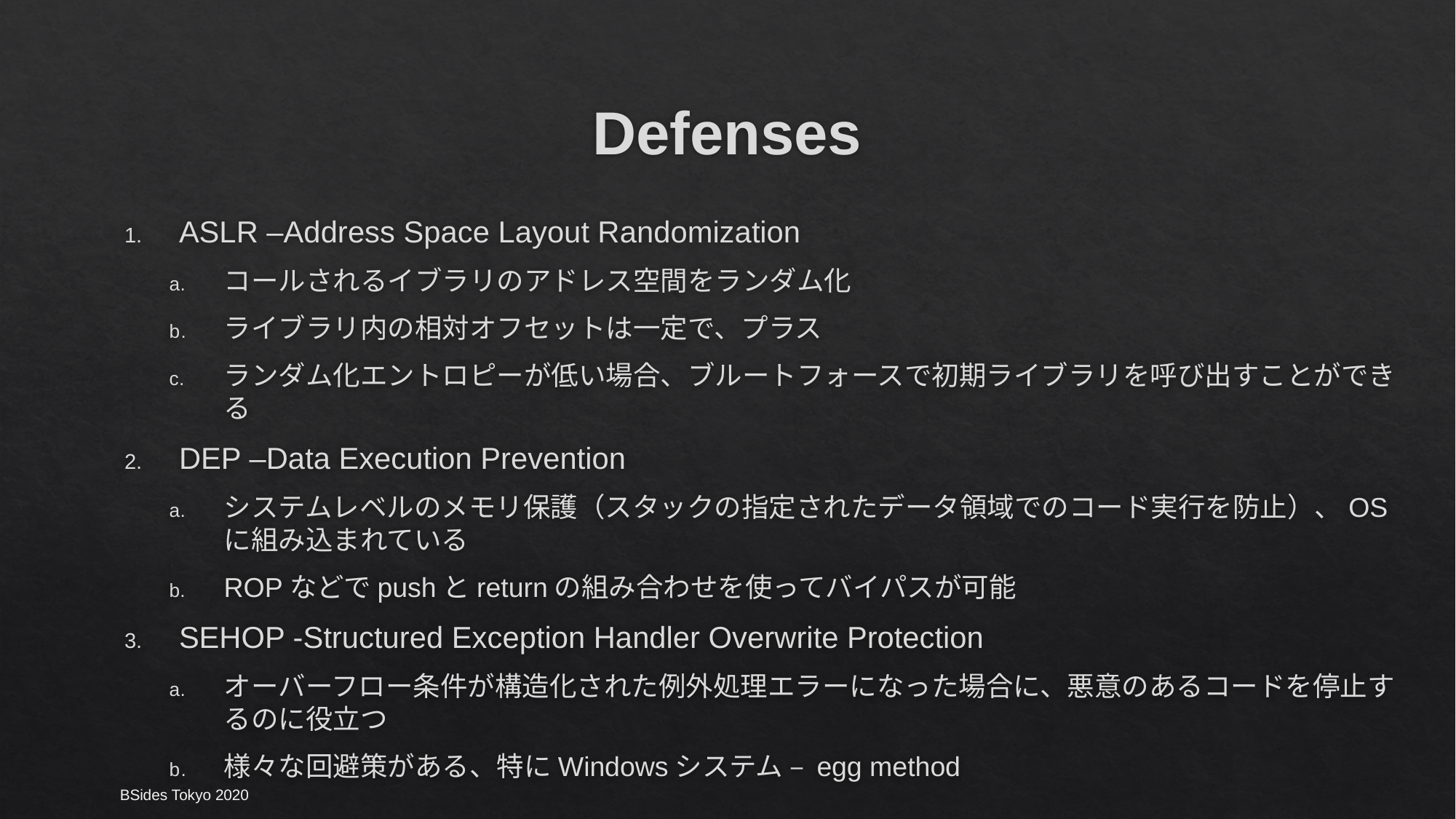

# Defenses
ASLR –Address Space Layout Randomization
コールされるイブラリのアドレス空間をランダム化
ライブラリ内の相対オフセットは一定で、プラス
ランダム化エントロピーが低い場合、ブルートフォースで初期ライブラリを呼び出すことができる
DEP –Data Execution Prevention
システムレベルのメモリ保護（スタックの指定されたデータ領域でのコード実行を防止）、OSに組み込まれている
ROPなどでpushとreturnの組み合わせを使ってバイパスが可能
SEHOP -Structured Exception Handler Overwrite Protection
オーバーフロー条件が構造化された例外処理エラーになった場合に、悪意のあるコードを停止するのに役立つ
様々な回避策がある、特にWindowsシステム – egg method

BSides Tokyo 2020